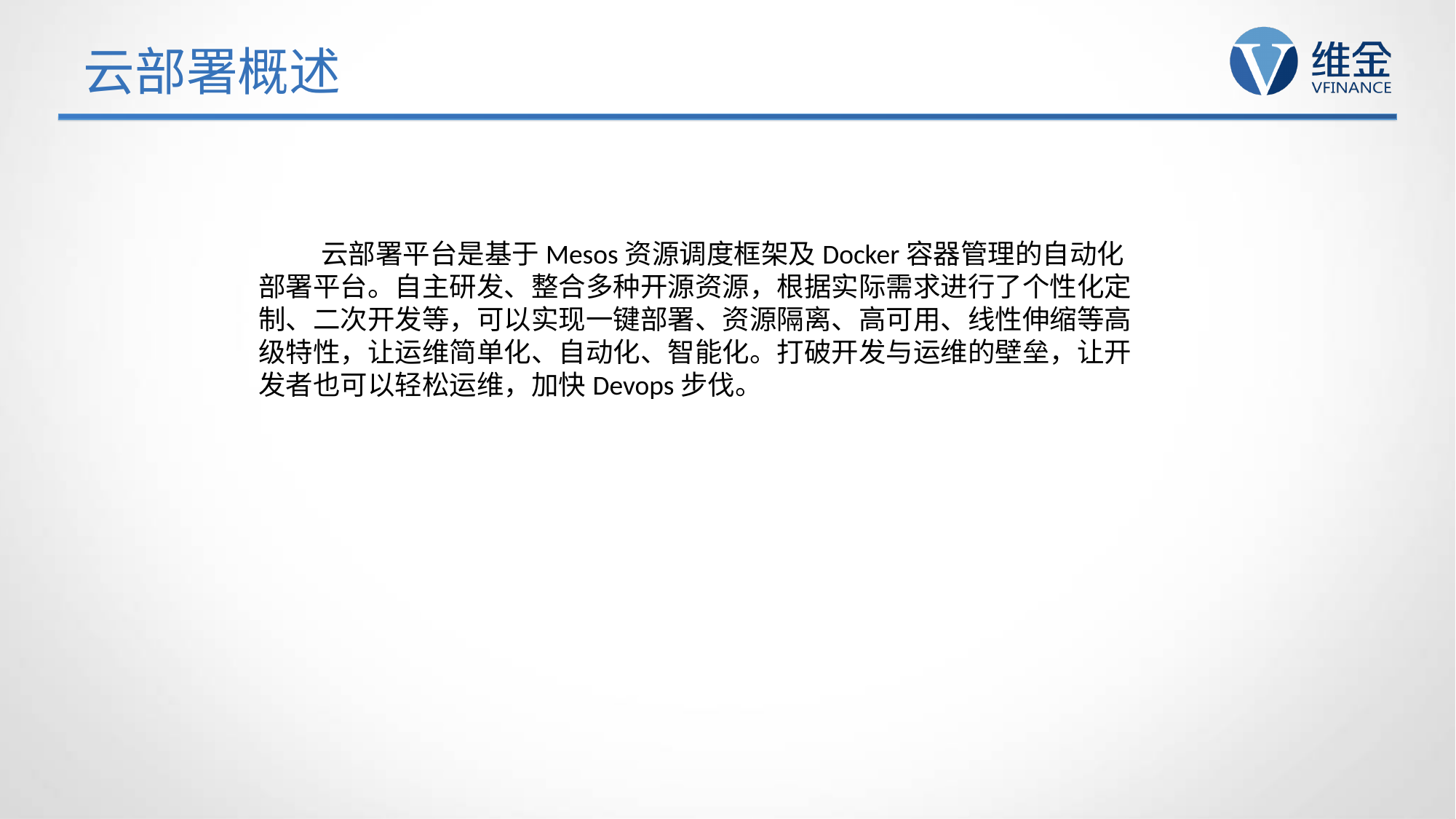

# 云部署概述

         云部署平台是基于Mesos资源调度框架及Docker容器管理的自动化部署平台。自主研发、整合多种开源资源，根据实际需求进行了个性化定制、二次开发等，可以实现一键部署、资源隔离、高可用、线性伸缩等高级特性，让运维简单化、自动化、智能化。打破开发与运维的壁垒，让开发者也可以轻松运维，加快Devops步伐。